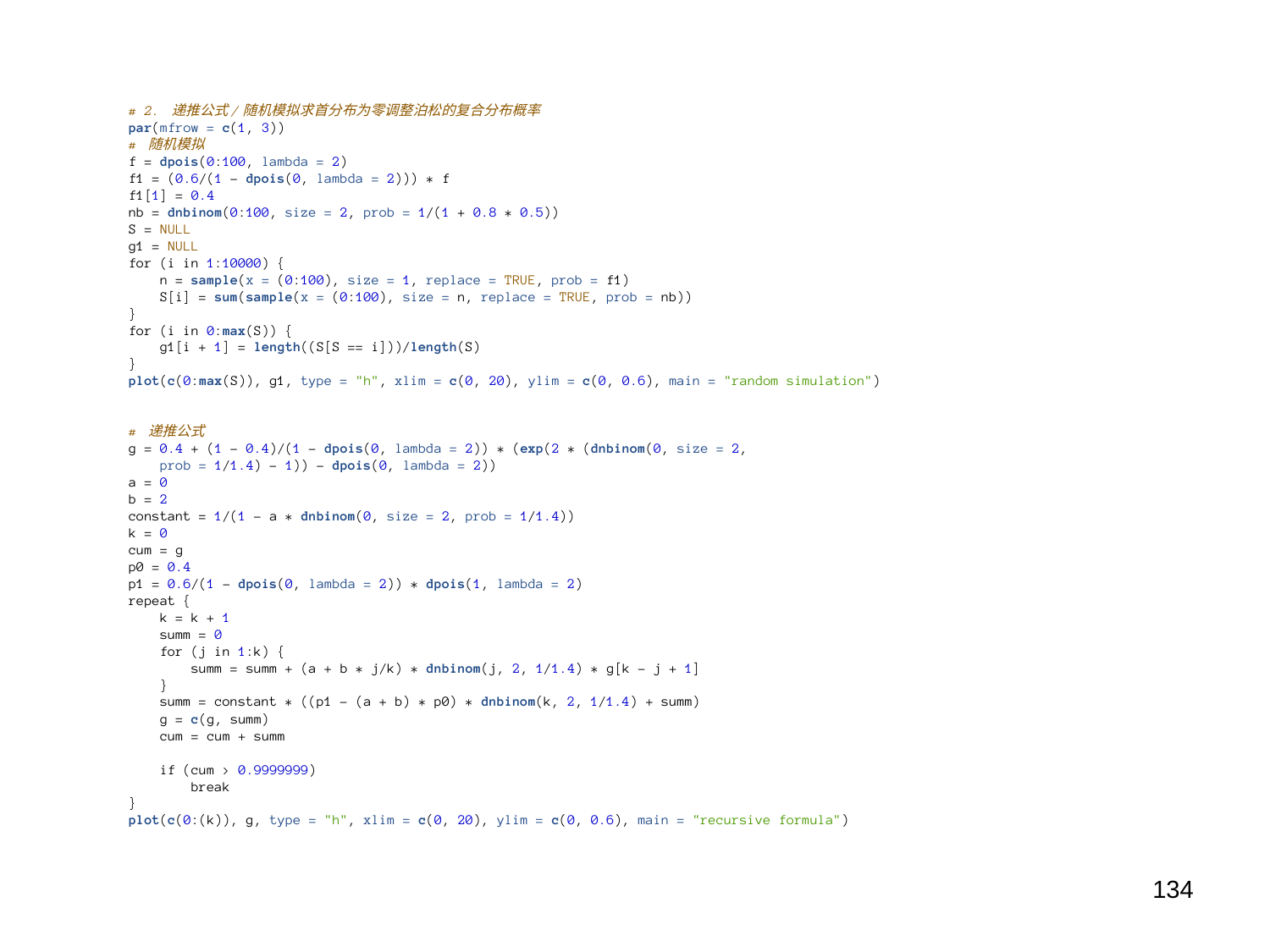

# 2. 递推公式/随机模拟求首分布为零调整泊松的复合分布概率 par(mfrow = c(1, 3)) # 随机模拟 f = dpois(0:100, lambda = 2) f1 = (0.6/(1 - dpois(0, lambda = 2))) * f f1[1] = 0.4 nb = dnbinom(0:100, size = 2, prob = 1/(1 + 0.8 * 0.5)) S = NULL g1 = NULL for (i in 1:10000) { n = sample(x = (0:100), size = 1, replace = TRUE, prob = f1) S[i] = sum(sample(x = (0:100), size = n, replace = TRUE, prob = nb)) } for (i in 0:max(S)) { g1[i + 1] = length((S[S == i]))/length(S) } plot(c(0:max(S)), g1, type = "h", xlim = c(0, 20), ylim = c(0, 0.6), main = "random simulation") # 递推公式 g = 0.4 + (1 - 0.4)/(1 - dpois(0, lambda = 2)) * (exp(2 * (dnbinom(0, size = 2, prob = 1/1.4) - 1)) - dpois(0, lambda = 2)) a = 0 b = 2 constant = 1/(1 - a * dnbinom(0, size = 2, prob = 1/1.4)) k = 0 cum = g p0 = 0.4 p1 = 0.6/(1 - dpois(0, lambda = 2)) * dpois(1, lambda = 2) repeat { k = k + 1 summ = 0 for (j in 1:k) { summ = summ + (a + b * j/k) * dnbinom(j, 2, 1/1.4) * g[k - j + 1] } summ = constant * ((p1 - (a + b) * p0) * dnbinom(k, 2, 1/1.4) + summ) g = c(g, summ) cum = cum + summ if (cum > 0.9999999) break } plot(c(0:(k)), g, type = "h", xlim = c(0, 20), ylim = c(0, 0.6), main = "recursive formula")
134